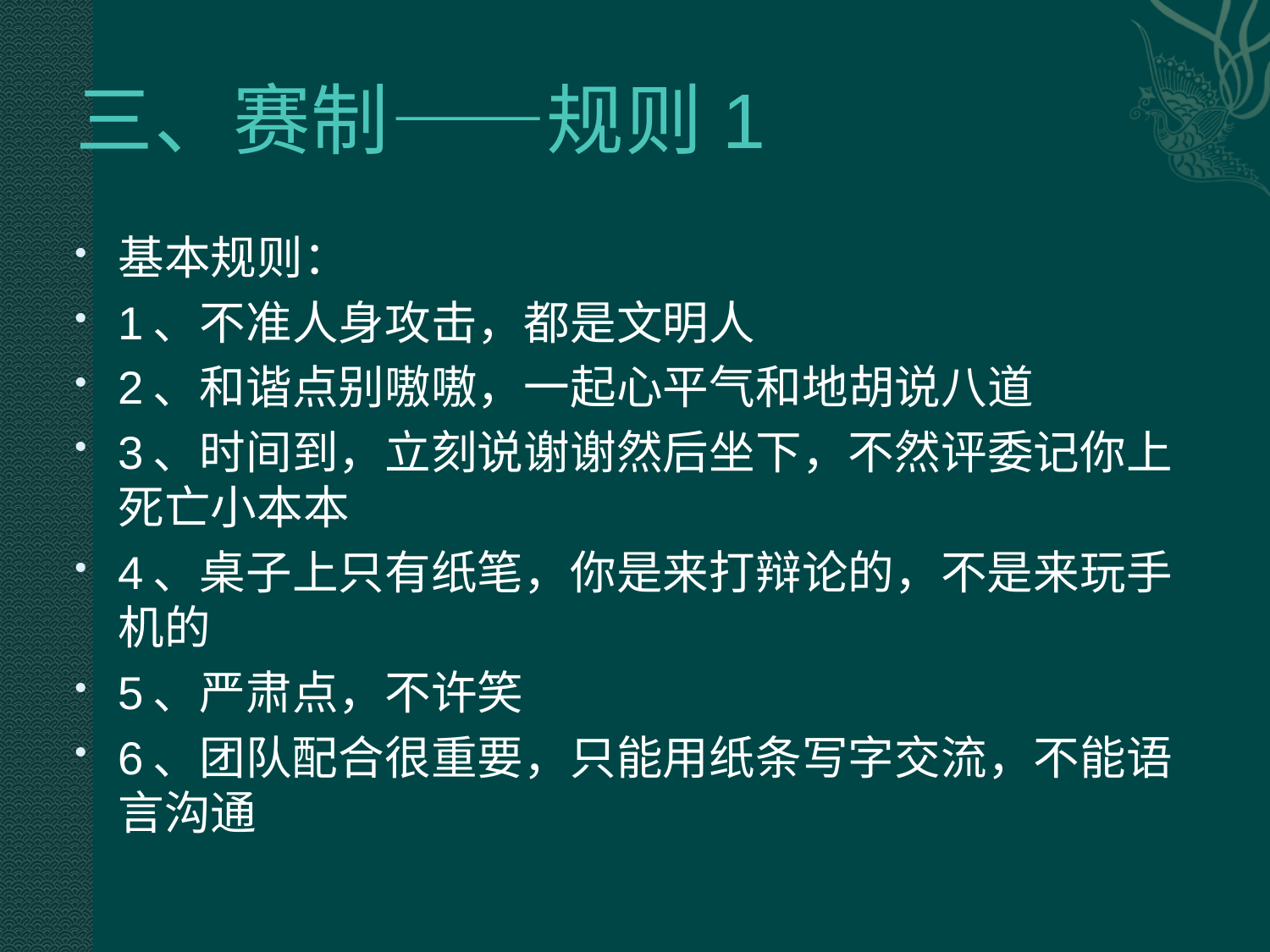

# 三、赛制——规则1
基本规则：
1、不准人身攻击，都是文明人
2、和谐点别嗷嗷，一起心平气和地胡说八道
3、时间到，立刻说谢谢然后坐下，不然评委记你上死亡小本本
4、桌子上只有纸笔，你是来打辩论的，不是来玩手机的
5、严肃点，不许笑
6、团队配合很重要，只能用纸条写字交流，不能语言沟通